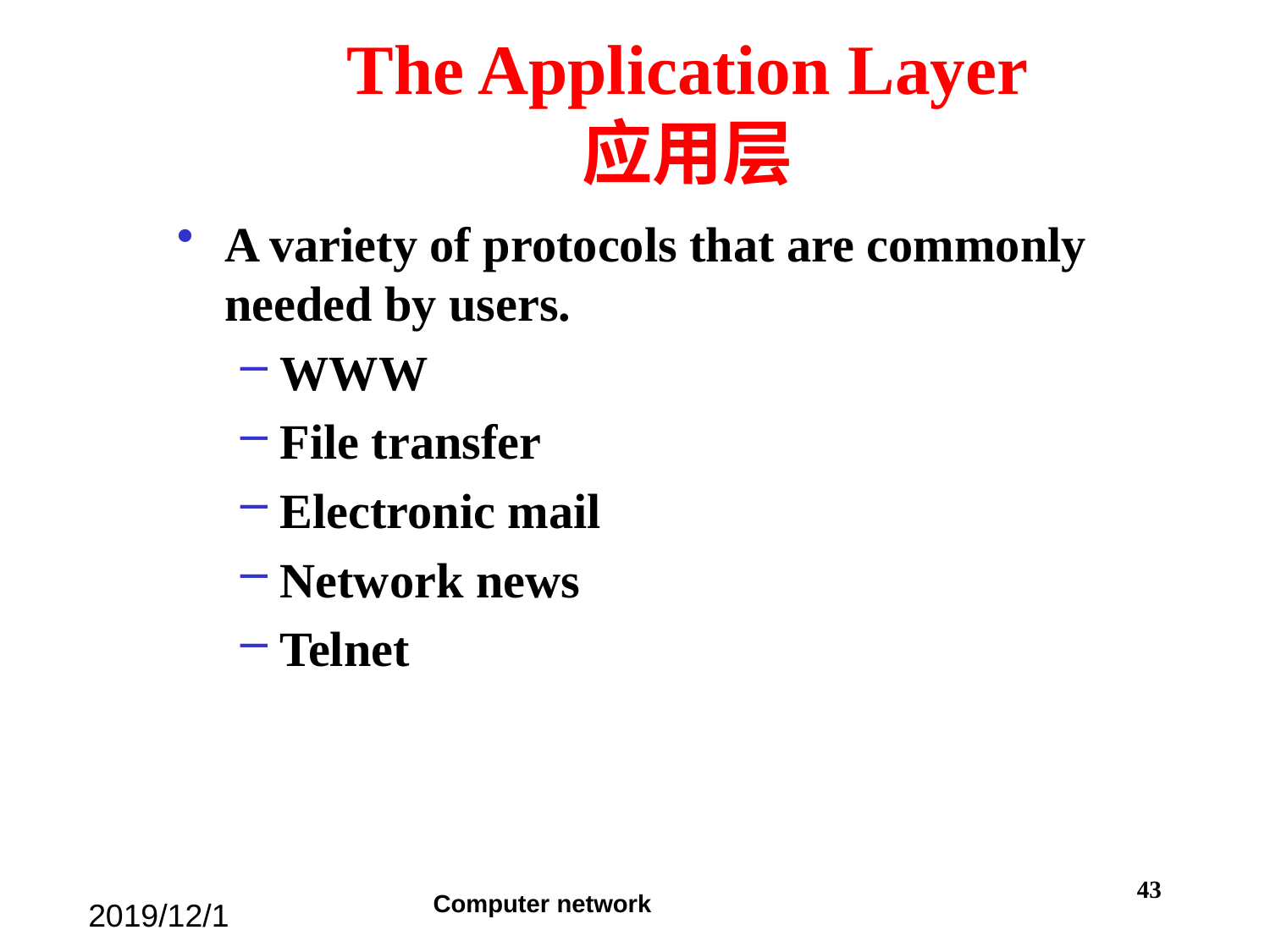

# The Application Layer 应用层
A variety of protocols that are commonly needed by users.
WWW
File transfer
Electronic mail
Network news
Telnet
43
Computer network
2019/12/1